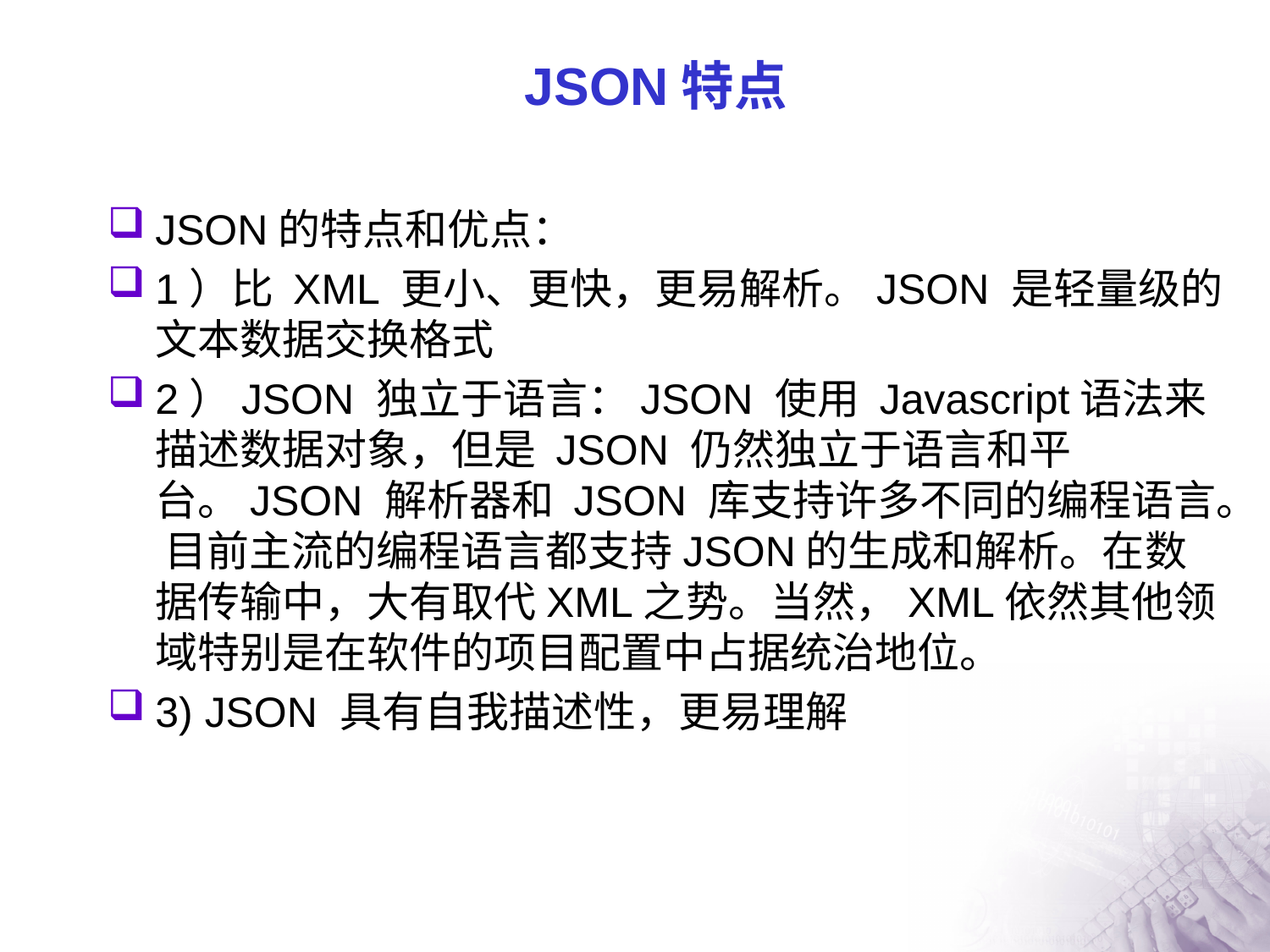

# JSON特点
JSON的特点和优点：
1）比 XML 更小、更快，更易解析。JSON 是轻量级的文本数据交换格式
2）JSON 独立于语言：JSON 使用 Javascript语法来描述数据对象，但是 JSON 仍然独立于语言和平台。JSON 解析器和 JSON 库支持许多不同的编程语言。 目前主流的编程语言都支持JSON的生成和解析。在数据传输中，大有取代XML之势。当然，XML依然其他领域特别是在软件的项目配置中占据统治地位。
3) JSON 具有自我描述性，更易理解